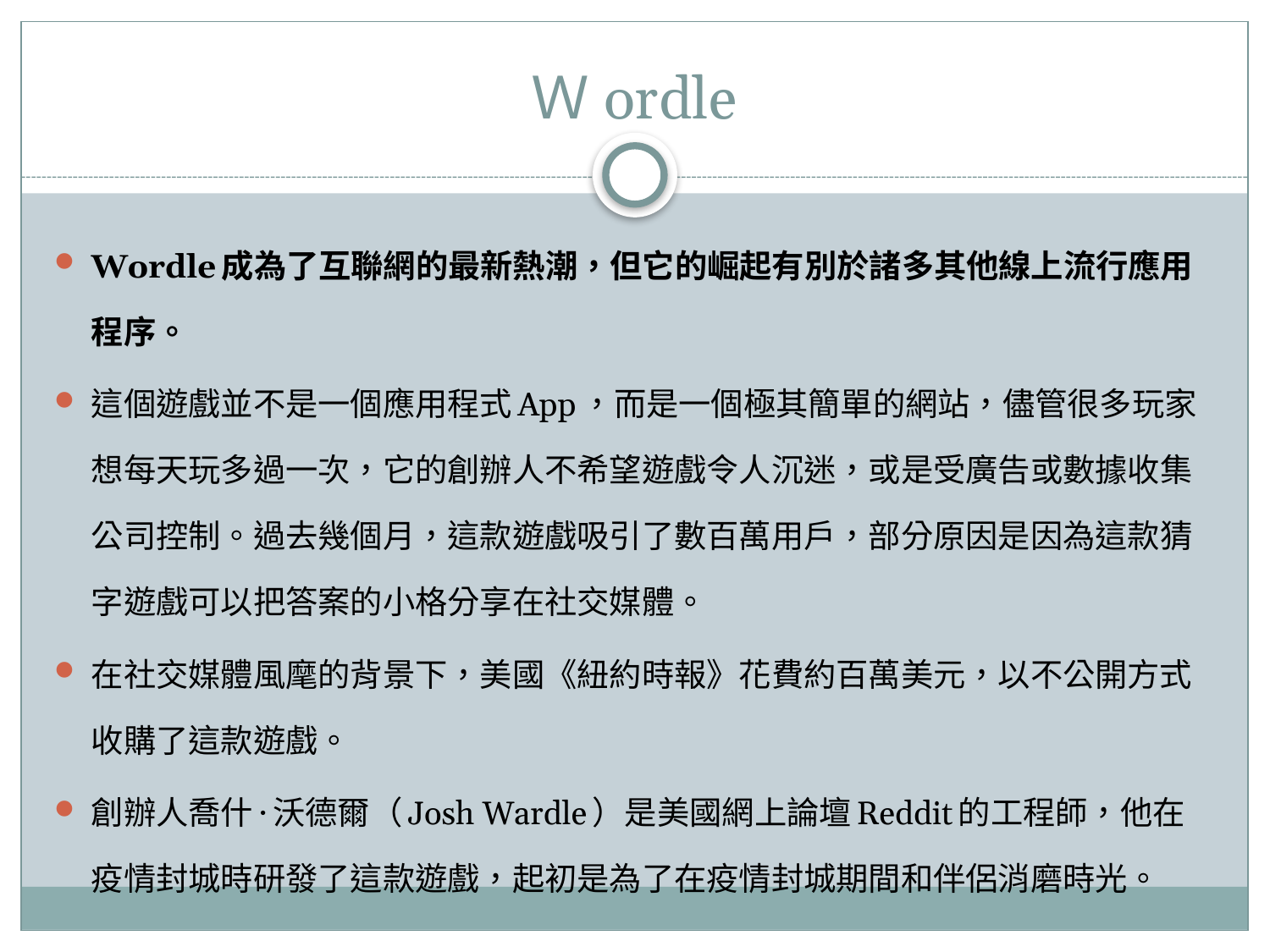

# Ｗordle
Wordle成為了互聯網的最新熱潮，但它的崛起有別於諸多其他線上流行應用程序。
這個遊戲並不是一個應用程式App，而是一個極其簡單的網站，儘管很多玩家想每天玩多過一次，它的創辦人不希望遊戲令人沉迷，或是受廣告或數據收集公司控制。過去幾個月，這款遊戲吸引了數百萬用戶，部分原因是因為這款猜字遊戲可以把答案的小格分享在社交媒體。
在社交媒體風麾的背景下，美國《紐約時報》花費約百萬美元，以不公開方式收購了這款遊戲。
創辦人喬什·沃德爾（Josh Wardle）是美國網上論壇Reddit的工程師，他在疫情封城時研發了這款遊戲，起初是為了在疫情封城期間和伴侶消磨時光。